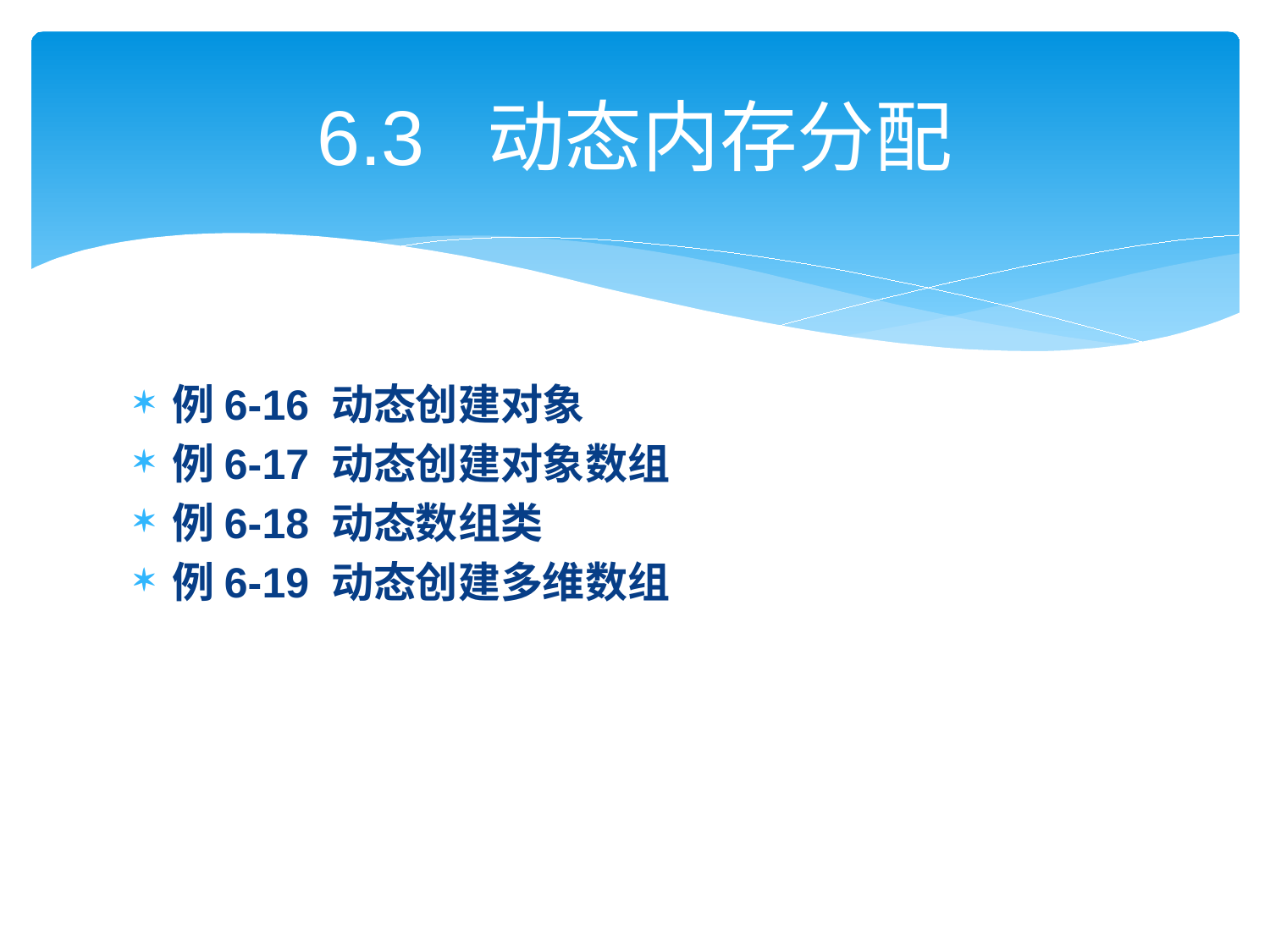

# 6.3  动态内存分配
例6-16 动态创建对象
例6-17 动态创建对象数组
例6-18 动态数组类
例6-19 动态创建多维数组